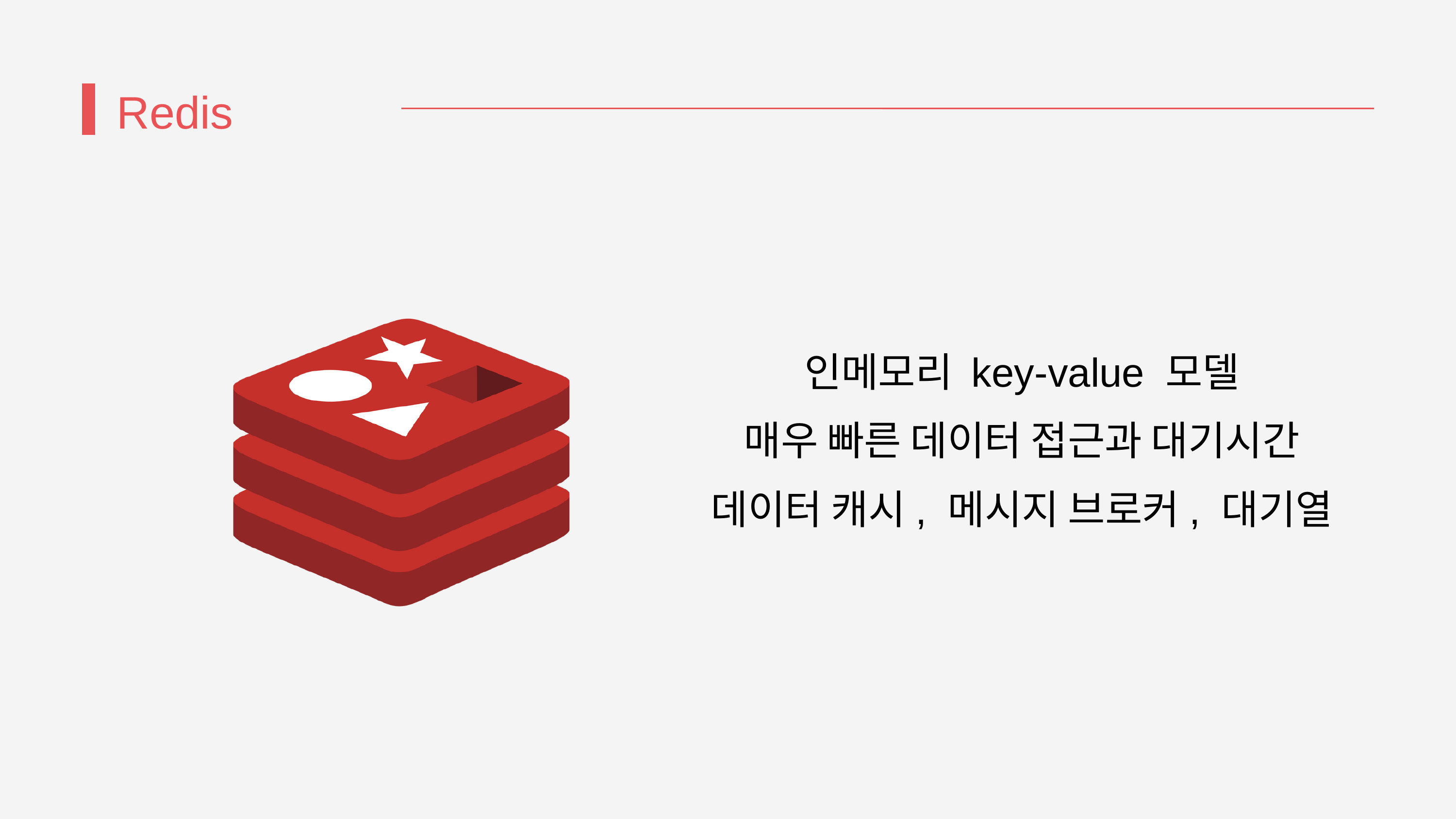

Redis

인메모리 key-value 모델
매우 빠른 데이터 접근과 대기시간
데이터 캐시, 메시지 브로커, 대기열